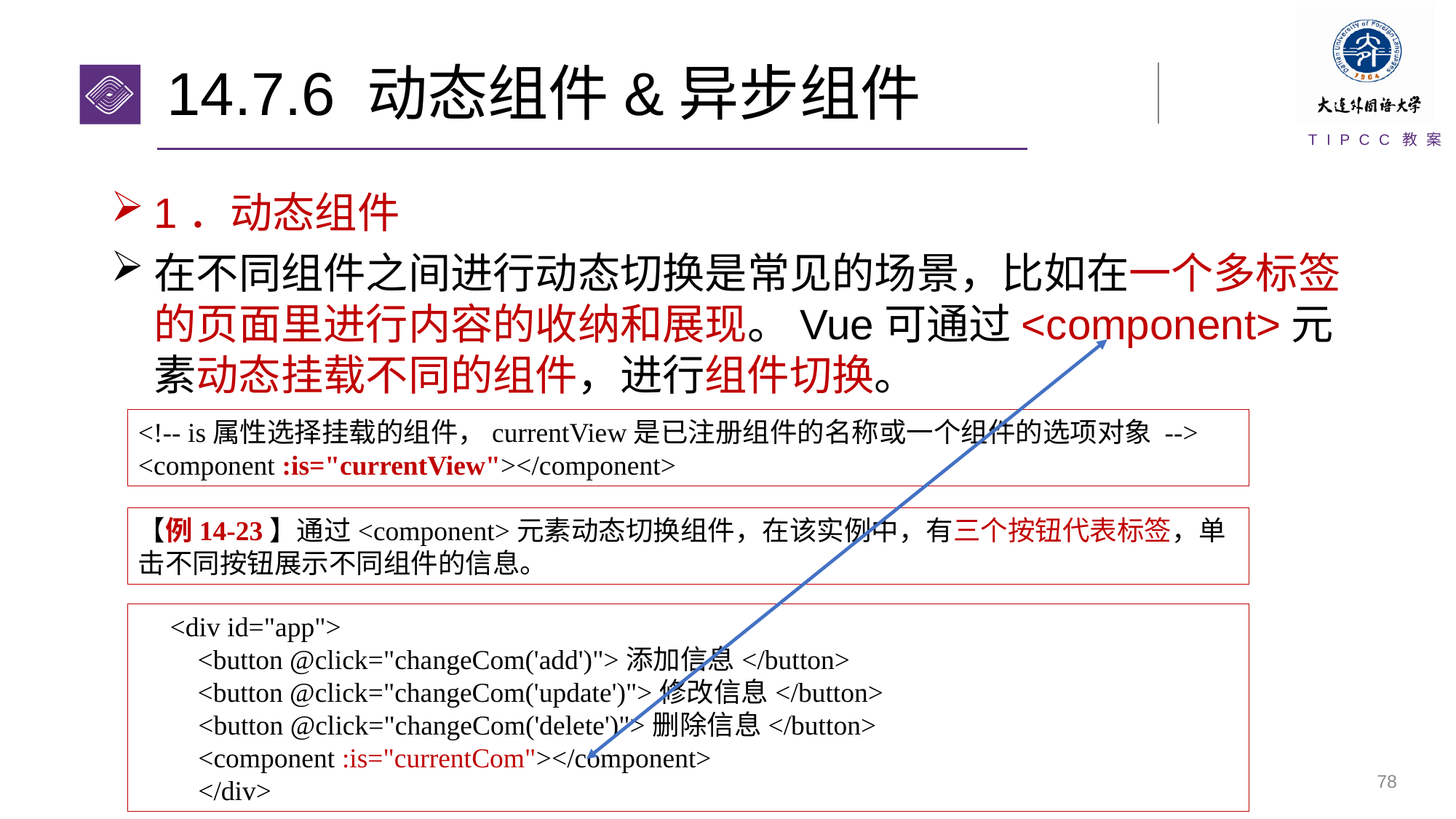

# 14.7.6 动态组件&异步组件
1．动态组件
在不同组件之间进行动态切换是常见的场景，比如在一个多标签的页面里进行内容的收纳和展现。Vue可通过<component>元素动态挂载不同的组件，进行组件切换。
<!-- is属性选择挂载的组件，currentView是已注册组件的名称或一个组件的选项对象 -->
<component :is="currentView"></component>
【例14-23】通过<component>元素动态切换组件，在该实例中，有三个按钮代表标签，单击不同按钮展示不同组件的信息。
<div id="app">
    <button @click="changeCom('add')">添加信息</button>
    <button @click="changeCom('update')">修改信息</button>
<button @click="changeCom('delete')">删除信息</button>
<component :is="currentCom"></component>
</div>
78